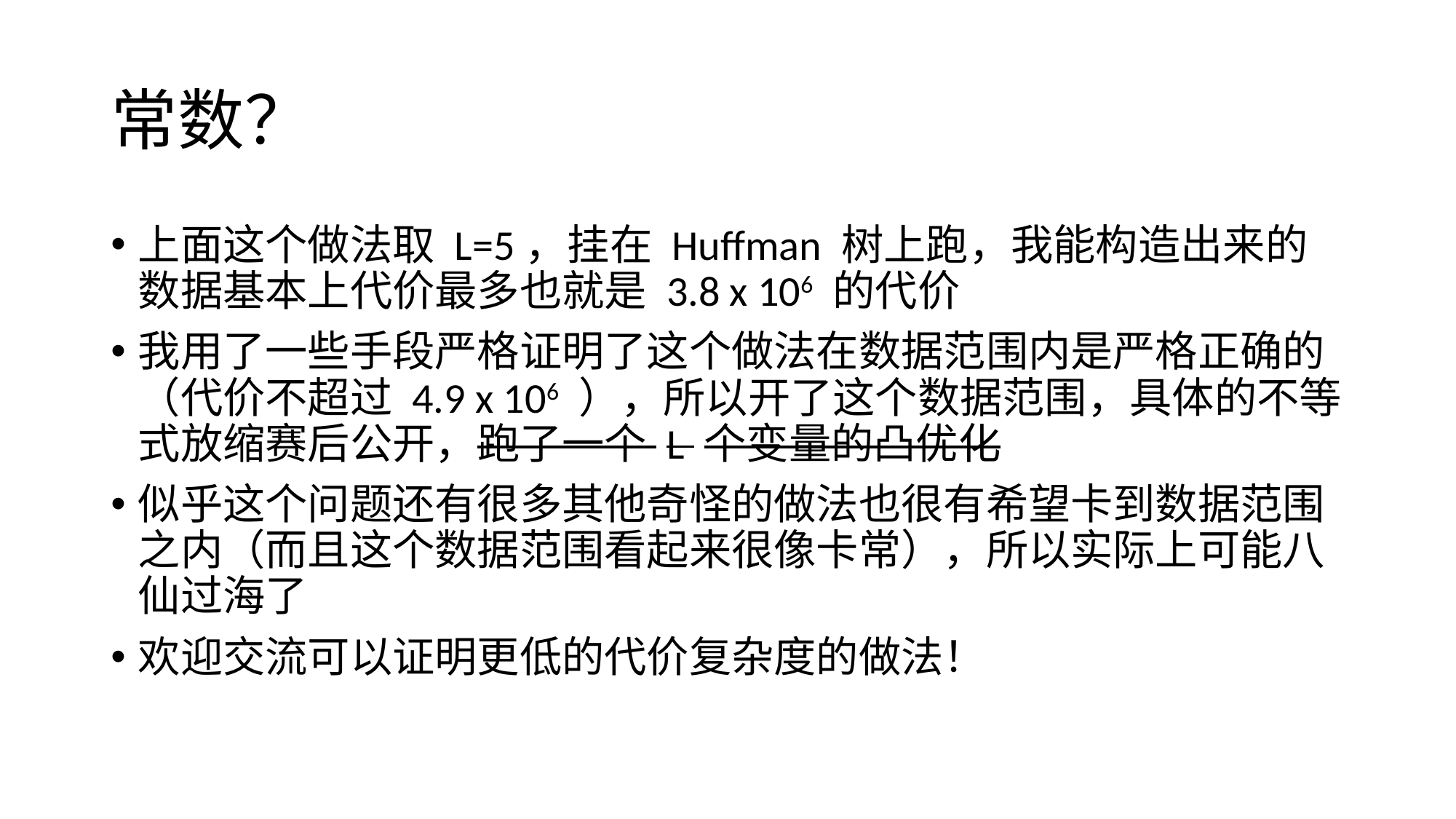

# 常数？
上面这个做法取 L=5，挂在 Huffman 树上跑，我能构造出来的数据基本上代价最多也就是 3.8 x 106 的代价
我用了一些手段严格证明了这个做法在数据范围内是严格正确的（代价不超过 4.9 x 106 ），所以开了这个数据范围，具体的不等式放缩赛后公开，跑了一个 L 个变量的凸优化
似乎这个问题还有很多其他奇怪的做法也很有希望卡到数据范围之内（而且这个数据范围看起来很像卡常），所以实际上可能八仙过海了
欢迎交流可以证明更低的代价复杂度的做法！